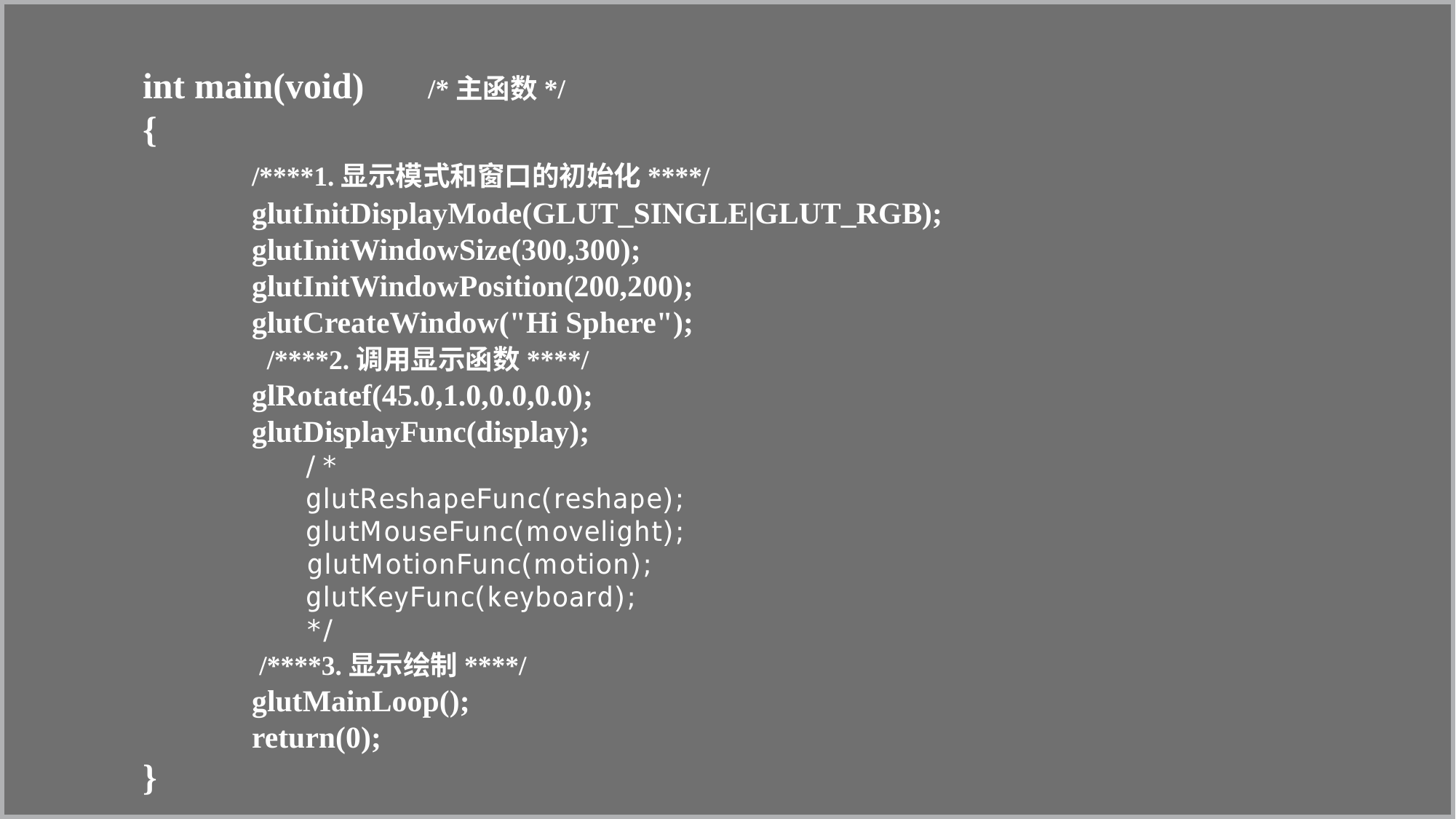

int main(void)       /*主函数*/
{
	/****1.显示模式和窗口的初始化****/
	glutInitDisplayMode(GLUT_SINGLE|GLUT_RGB);
	glutInitWindowSize(300,300);
	glutInitWindowPosition(200,200);
	glutCreateWindow("Hi Sphere");
	  /****2.调用显示函数****/
	glRotatef(45.0,1.0,0.0,0.0);
	glutDisplayFunc(display);
/*
glutReshapeFunc(reshape);
glutMouseFunc(movelight);
	       glutMotionFunc(motion);
glutKeyFunc(keyboard);
*/
	 /****3.显示绘制****/
 	glutMainLoop();
	return(0);
}